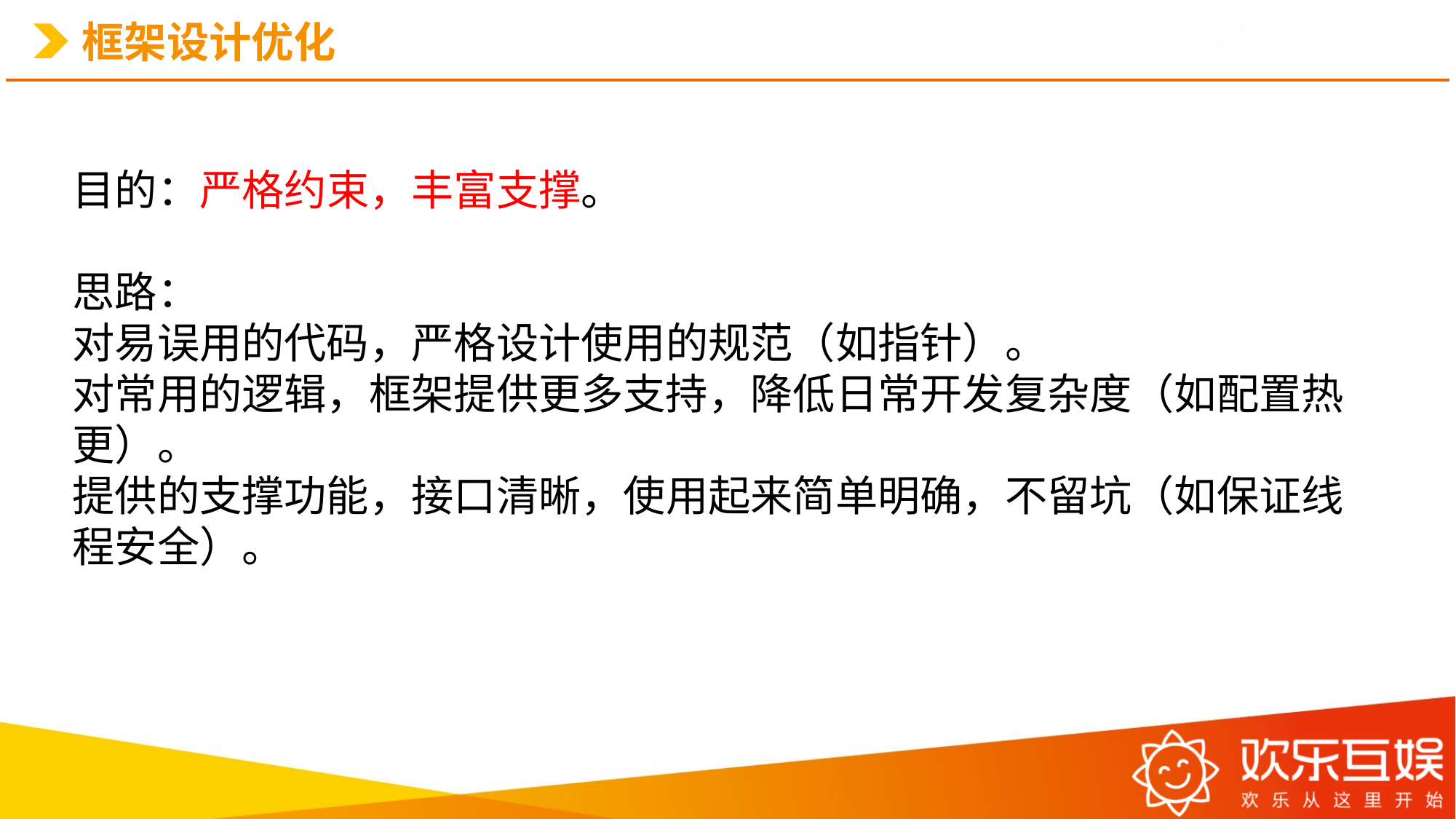

# 框架设计优化
目的：严格约束，丰富支撑。

思路：
对易误用的代码，严格设计使用的规范（如指针）。
对常用的逻辑，框架提供更多支持，降低日常开发复杂度（如配置热更）。
提供的支撑功能，接口清晰，使用起来简单明确，不留坑（如保证线程安全）。